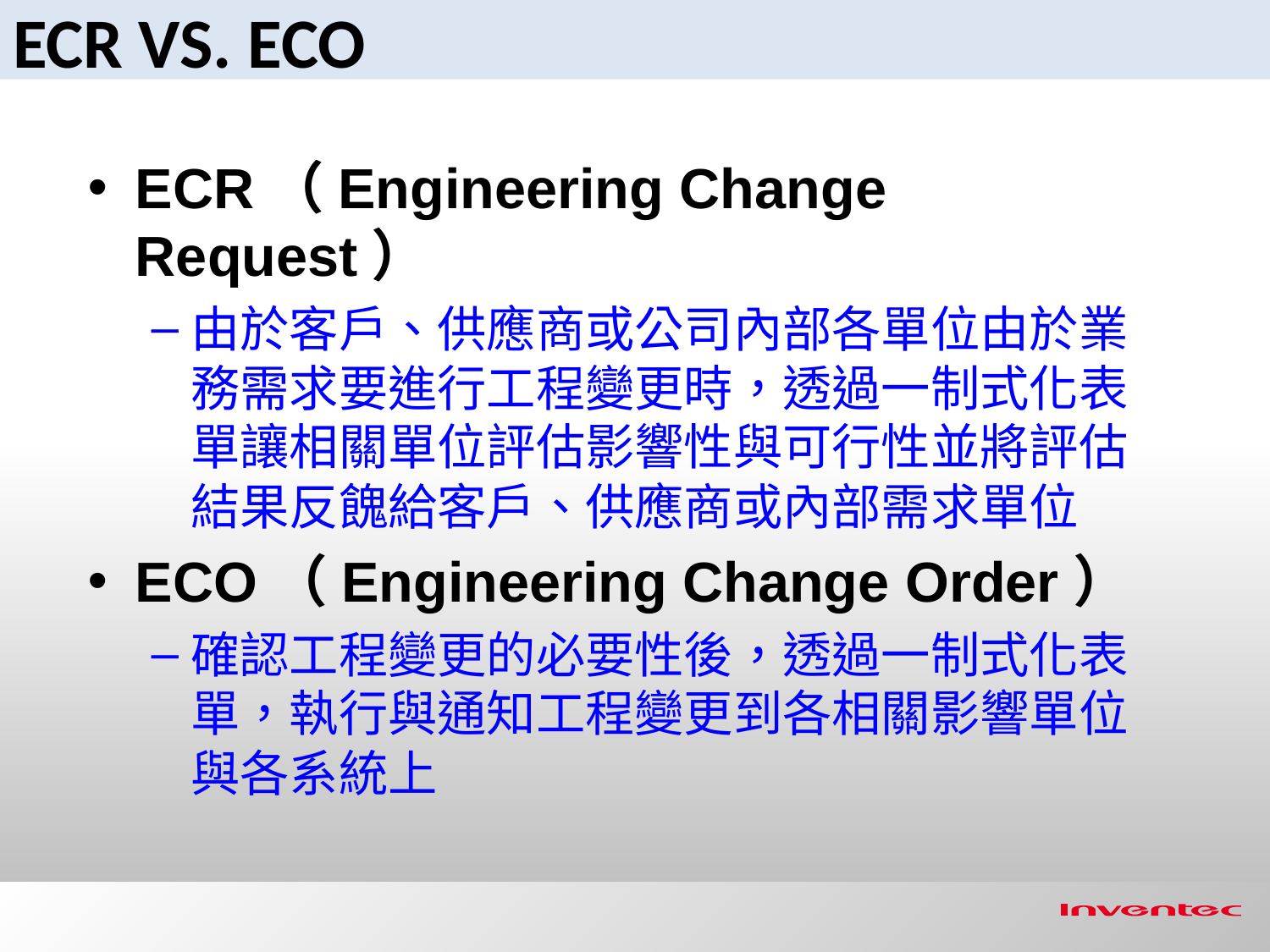

ECR VS. ECO
ECR（Engineering Change Request）
由於客戶、供應商或公司內部各單位由於業務需求要進行工程變更時，透過一制式化表單讓相關單位評估影響性與可行性並將評估結果反餽給客戶、供應商或內部需求單位
ECO（Engineering Change Order）
確認工程變更的必要性後，透過一制式化表單，執行與通知工程變更到各相關影響單位與各系統上